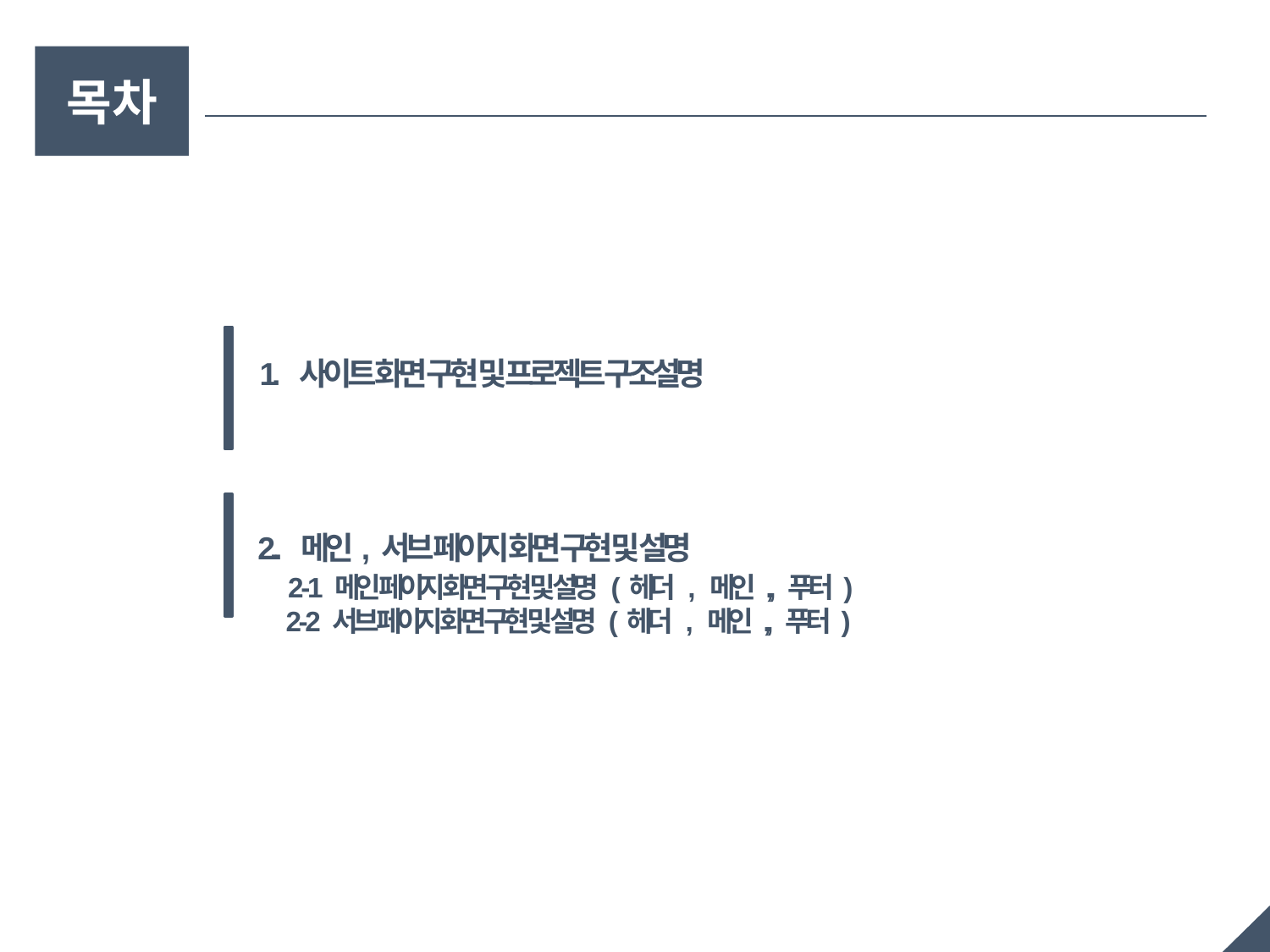

목차

1.   사이트 화면 구현 및 프로젝트 구조설명

2..   메인, 서브 페이지 화면 구현 및 설명
       2 - 1  메인 페이지 화면 구현 및 설명  ( 헤더  ,   메인 ,,  푸터 )
         2 - 2  서브 페이지 화면 구현 및 설명  ( 헤더  ,   메인 ,,  푸터 )